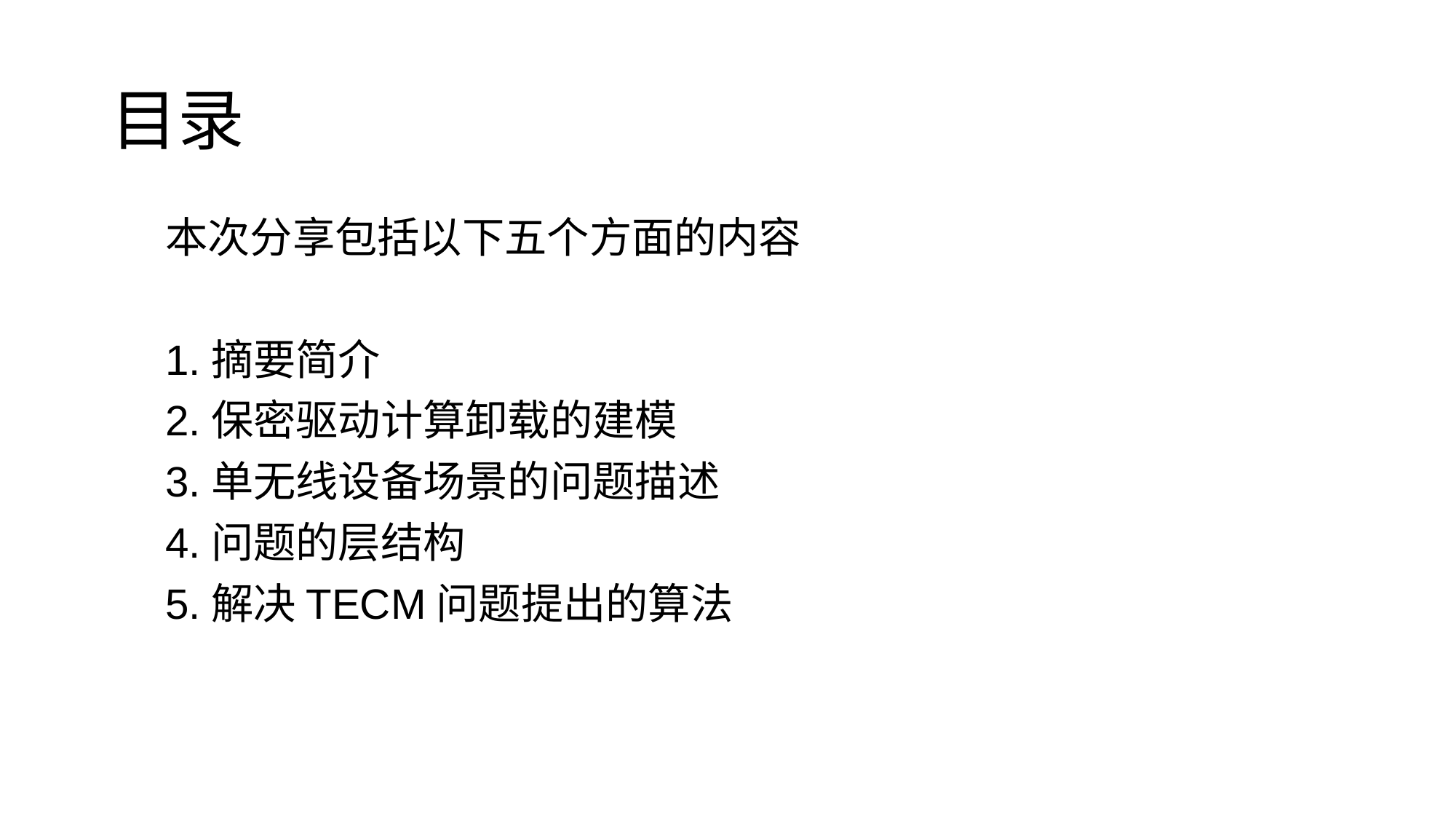

# 目录
本次分享包括以下五个方面的内容

1.摘要简介
2.保密驱动计算卸载的建模
3.单无线设备场景的问题描述
4.问题的层结构
5.解决TECM问题提出的算法